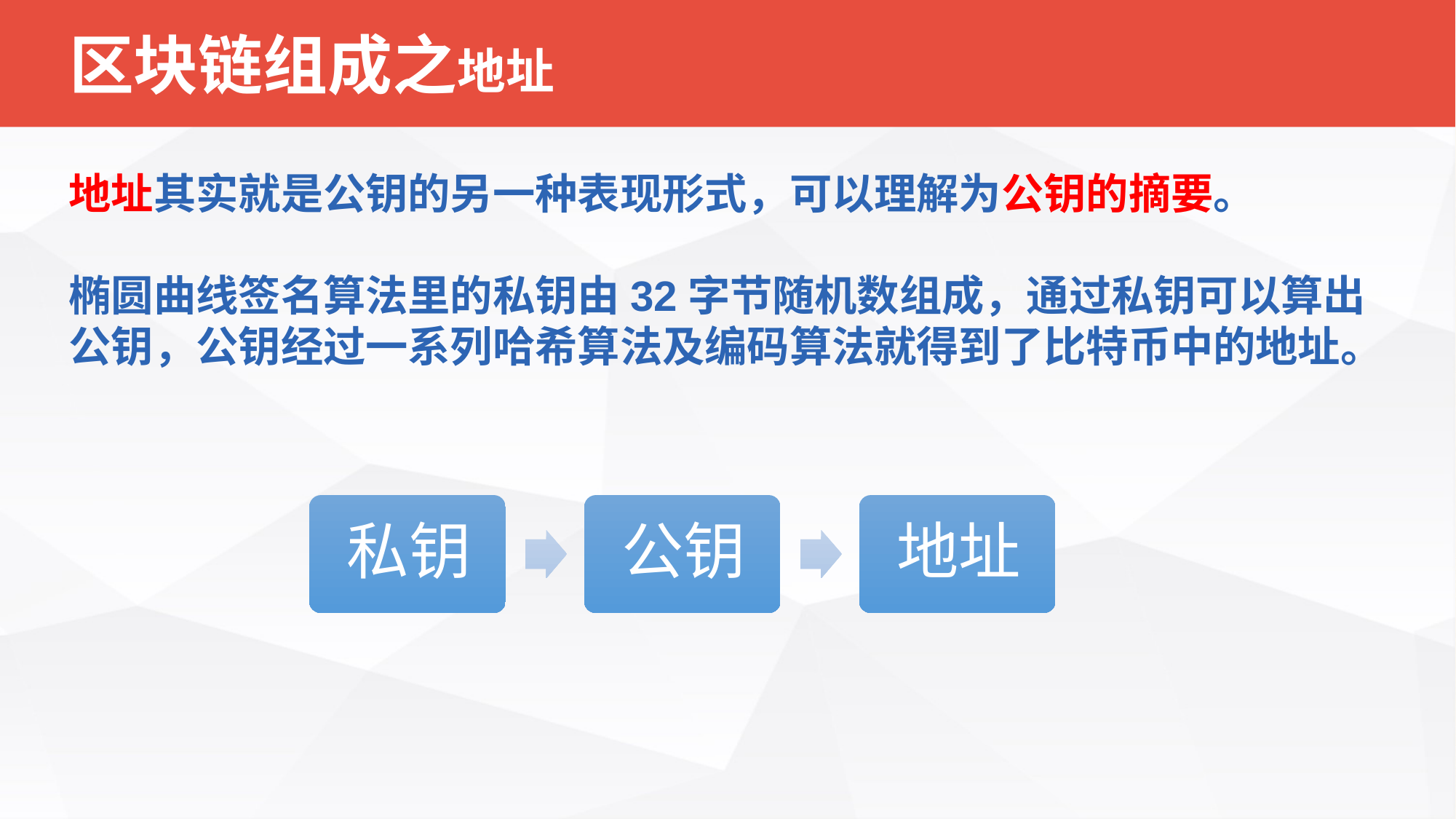

区块链组成之地址

地址其实就是公钥的另一种表现形式，可以理解为公钥的摘要。

椭圆曲线签名算法里的私钥由32字节随机数组成，通过私钥可以算出公钥，公钥经过一系列哈希算法及编码算法就得到了比特币中的地址。

私钥

公钥

地址